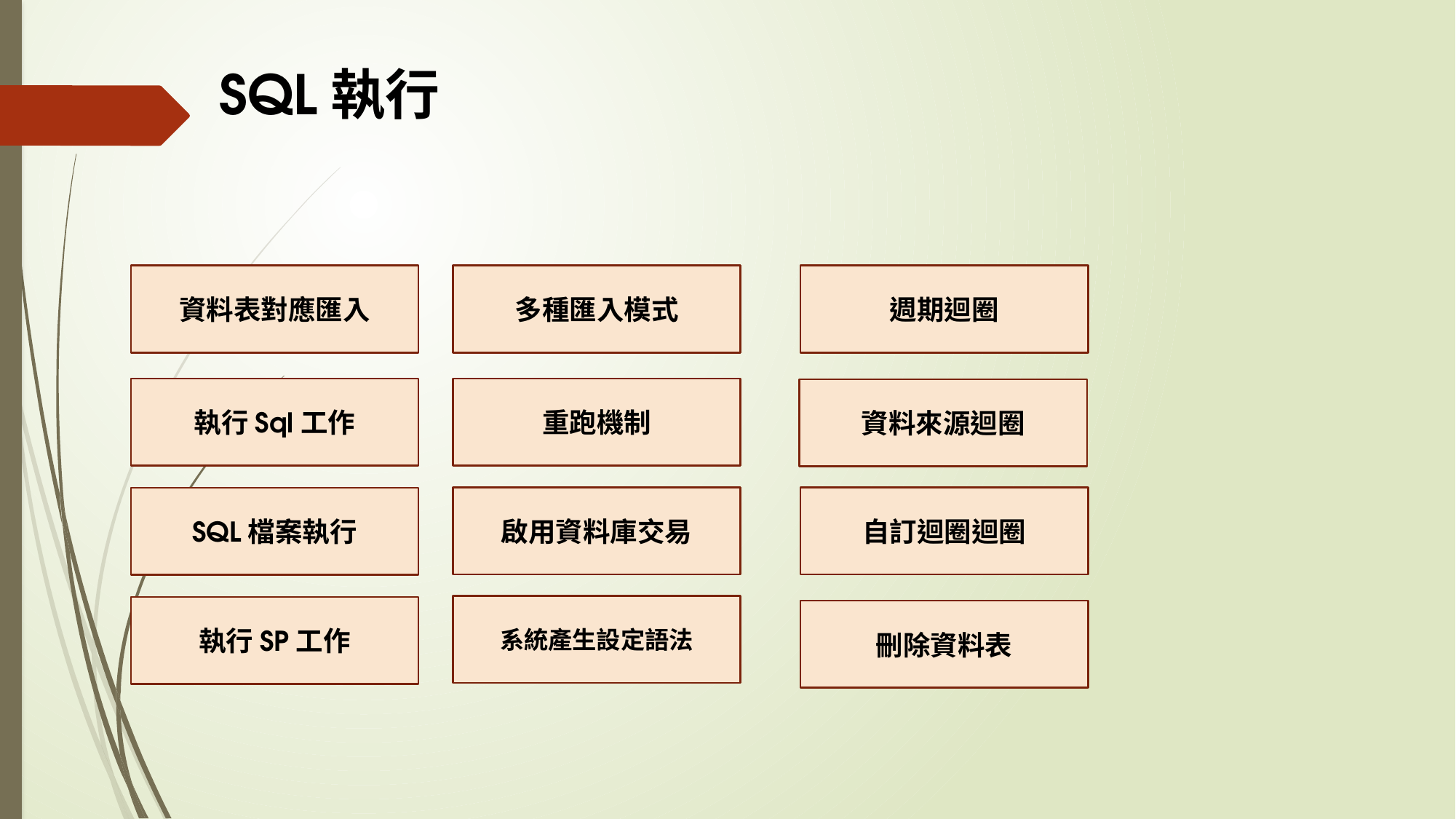

# SQL執行
資料表對應匯入
多種匯入模式
週期迴圈
執行Sql工作
重跑機制
資料來源迴圈
啟用資料庫交易
自訂迴圈迴圈
SQL檔案執行
系統產生設定語法
執行SP工作
刪除資料表